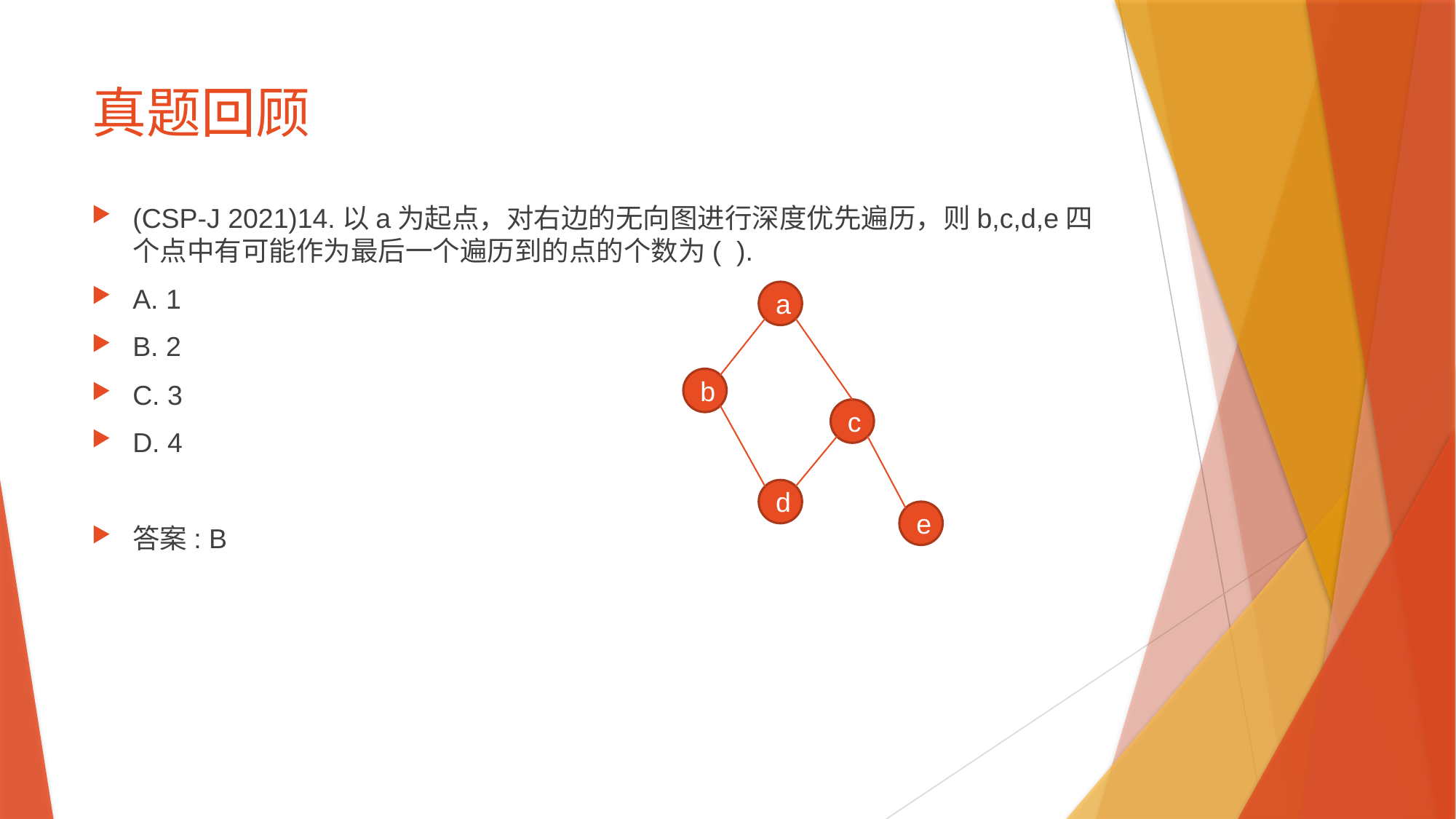

# 真题回顾
(CSP-J 2021)14.以a为起点，对右边的无向图进行深度优先遍历，则b,c,d,e四个点中有可能作为最后一个遍历到的点的个数为(  ).
A. 1
B. 2
C. 3
D. 4

答案: B
a
b
c
d
e